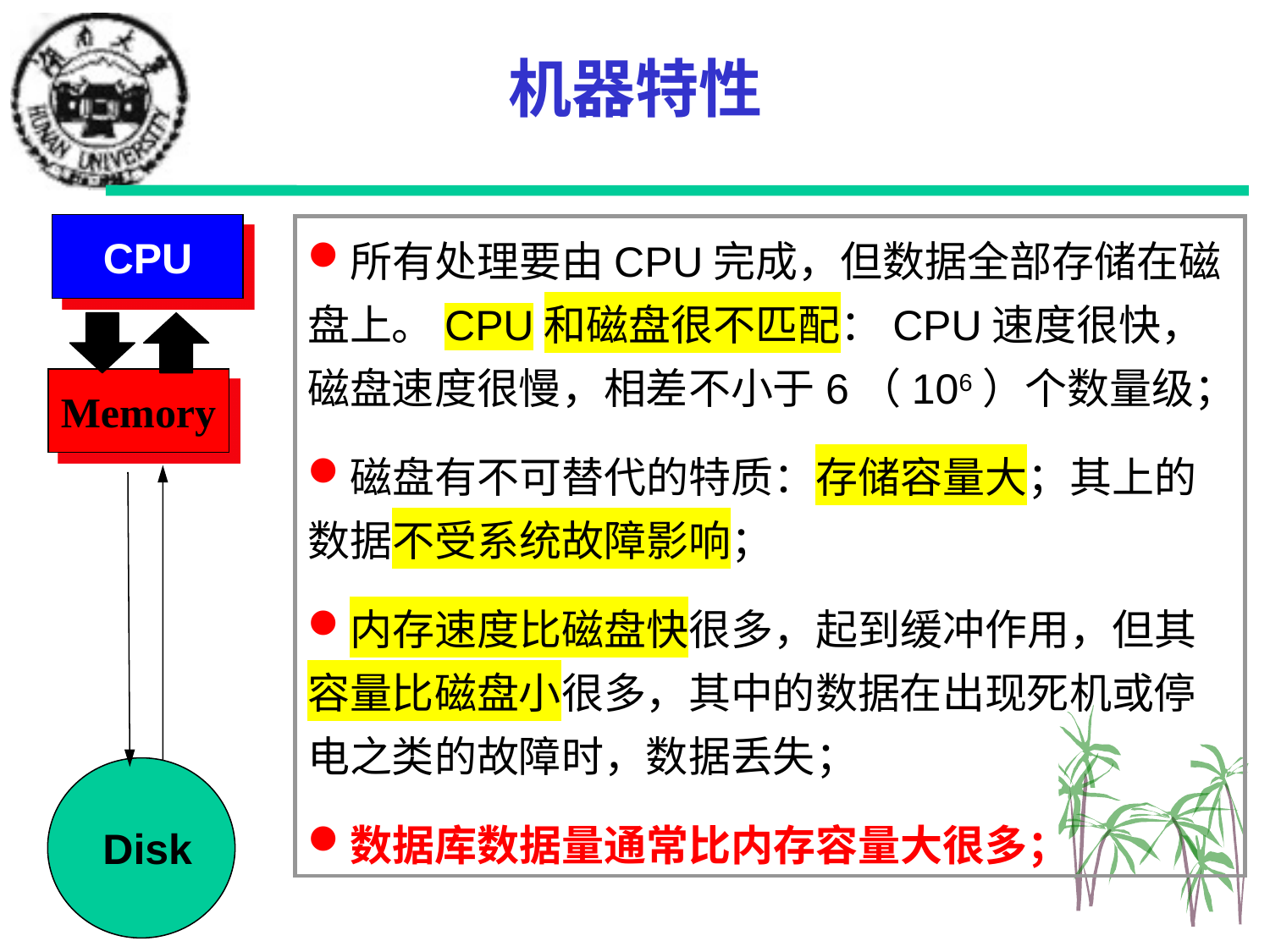

# 机器特性
CPU
Memory

Disk
所有处理要由CPU完成，但数据全部存储在磁盘上。CPU和磁盘很不匹配：CPU速度很快，磁盘速度很慢，相差不小于6（106）个数量级；
磁盘有不可替代的特质：存储容量大；其上的数据不受系统故障影响；
内存速度比磁盘快很多，起到缓冲作用，但其容量比磁盘小很多，其中的数据在出现死机或停电之类的故障时，数据丢失；
数据库数据量通常比内存容量大很多；